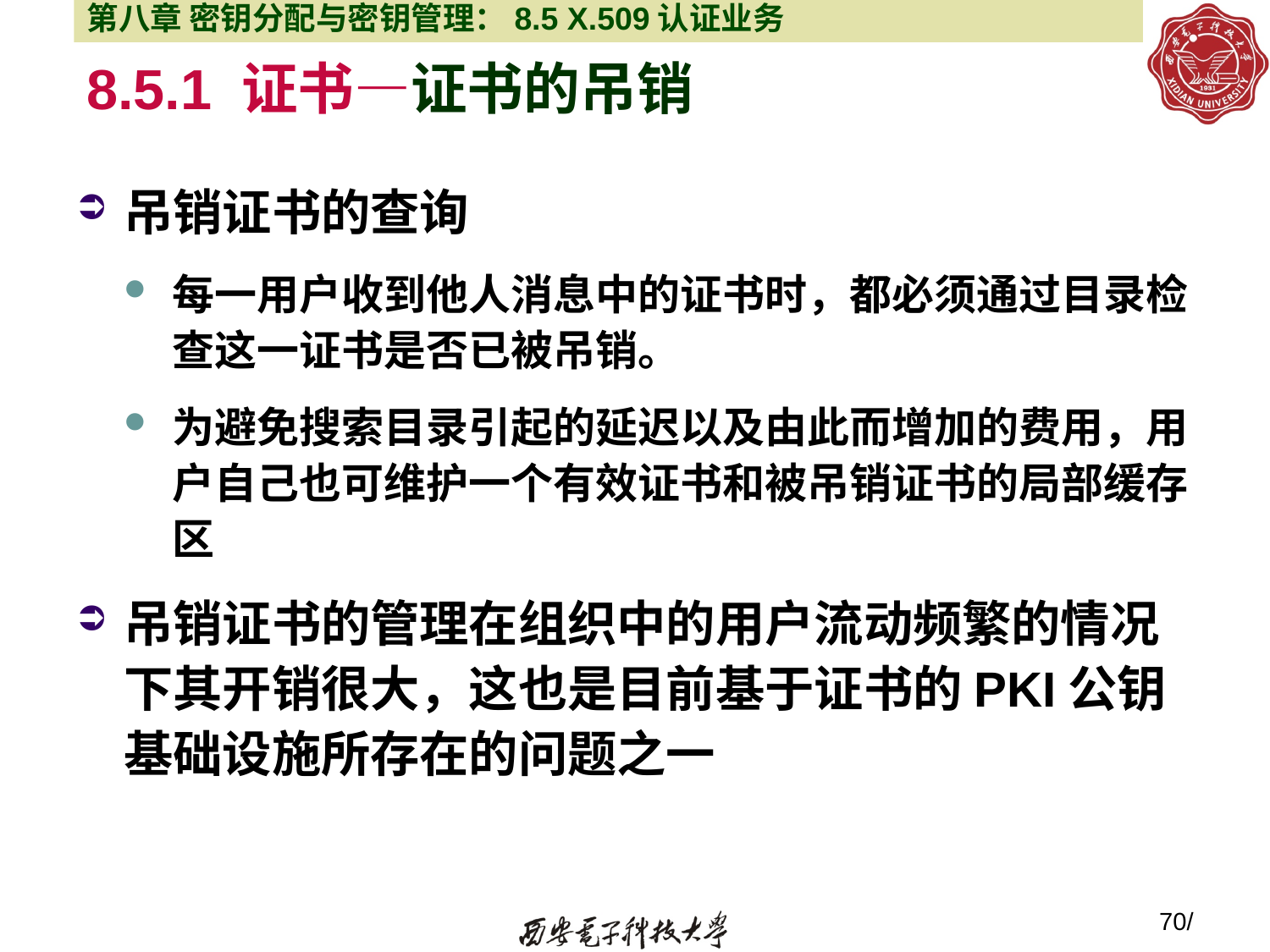

第八章 密钥分配与密钥管理：8.5 X.509认证业务
# 8.5.1 证书—证书的吊销
吊销证书的查询
每一用户收到他人消息中的证书时，都必须通过目录检查这一证书是否已被吊销。
为避免搜索目录引起的延迟以及由此而增加的费用，用户自己也可维护一个有效证书和被吊销证书的局部缓存区
吊销证书的管理在组织中的用户流动频繁的情况下其开销很大，这也是目前基于证书的PKI公钥基础设施所存在的问题之一
70/